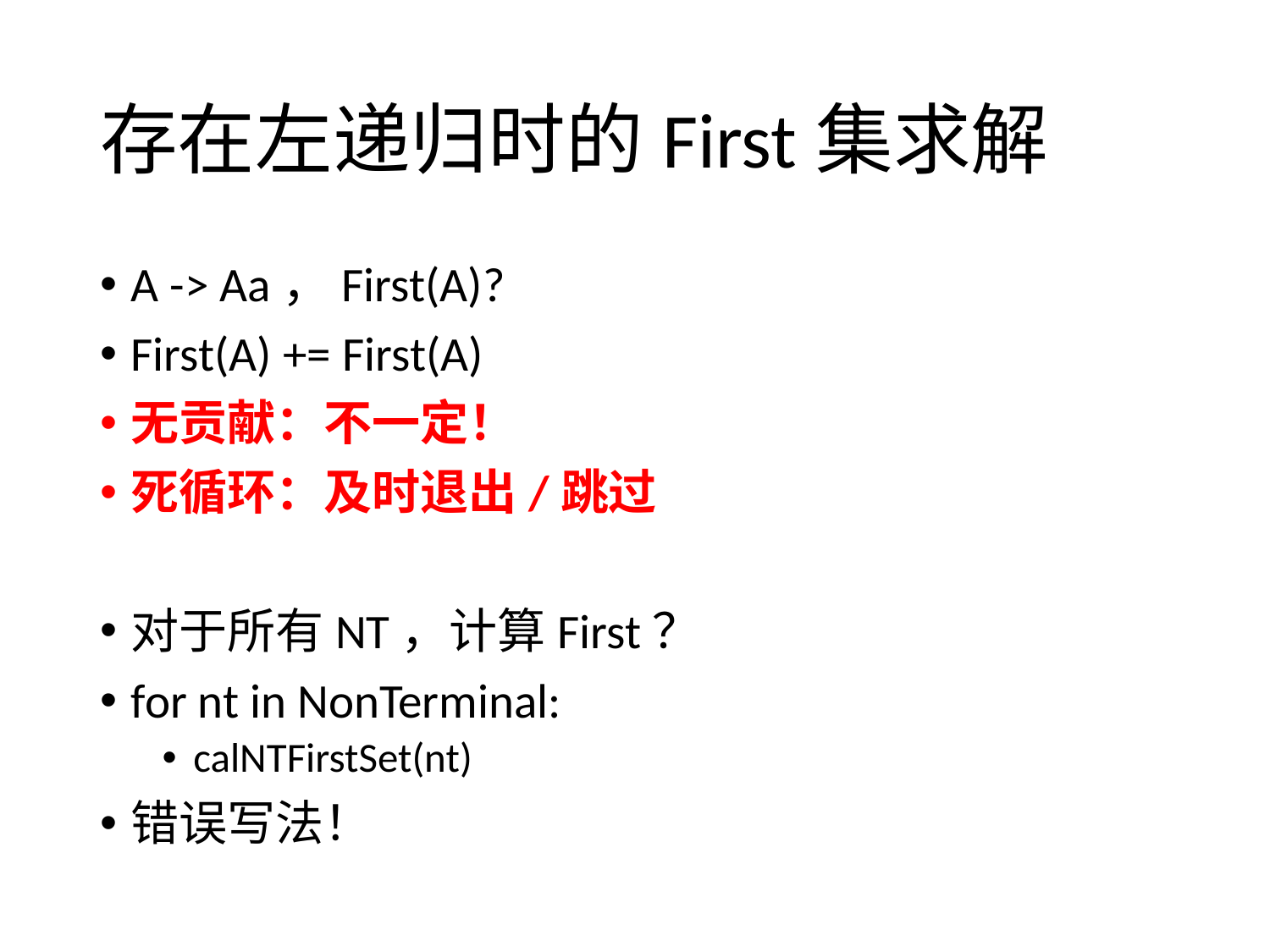

# 存在左递归时的First集求解
A -> Aa，First(A)?
First(A) += First(A)
无贡献：不一定！
死循环：及时退出/跳过

对于所有NT，计算First？
for nt in NonTerminal:
calNTFirstSet(nt)
错误写法！